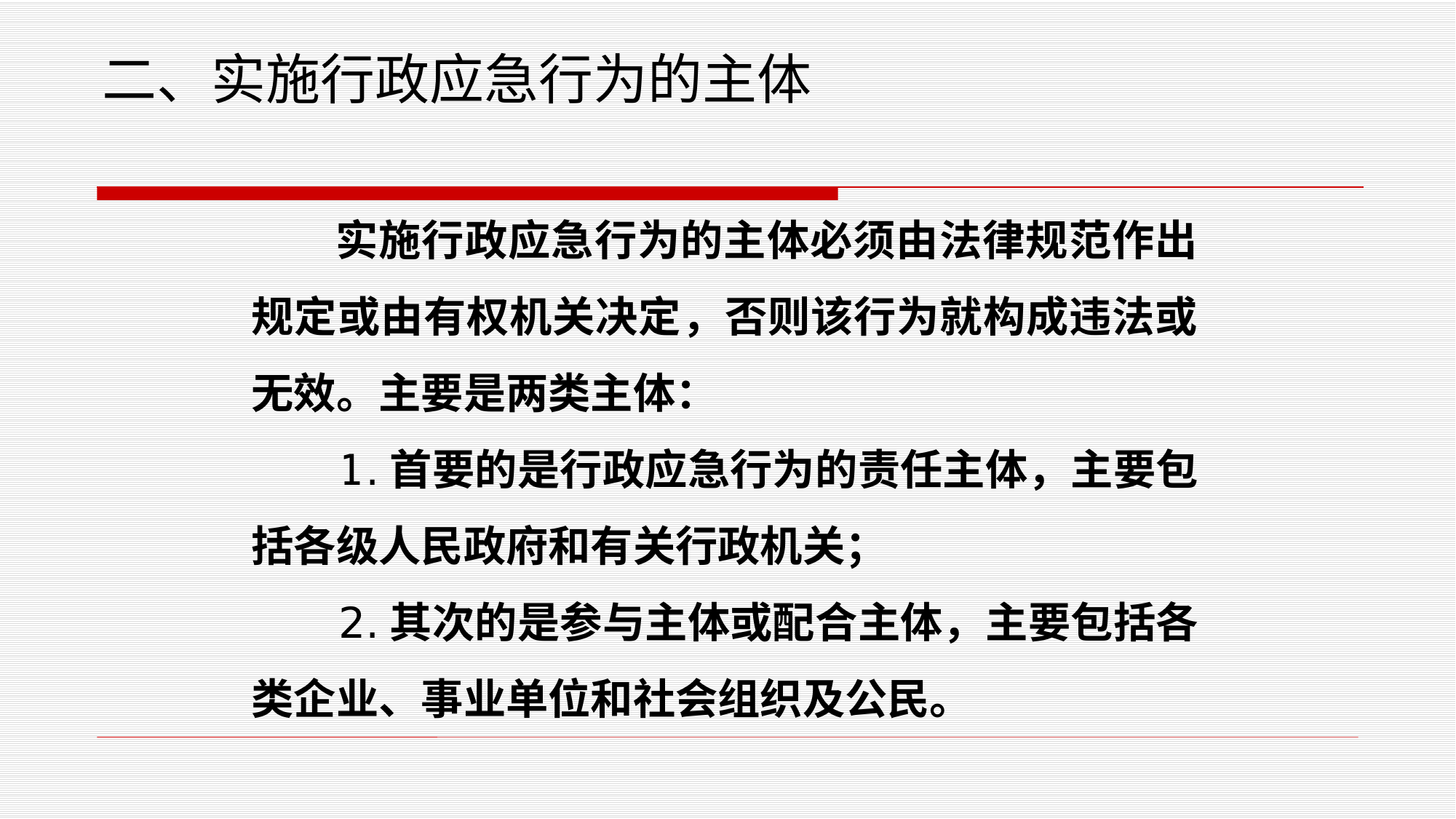

# 二、实施行政应急行为的主体
       实施行政应急行为的主体必须由法律规范作出规定或由有权机关决定，否则该行为就构成违法或无效。主要是两类主体：
       1.首要的是行政应急行为的责任主体，主要包括各级人民政府和有关行政机关；
       2.其次的是参与主体或配合主体，主要包括各类企业、事业单位和社会组织及公民。